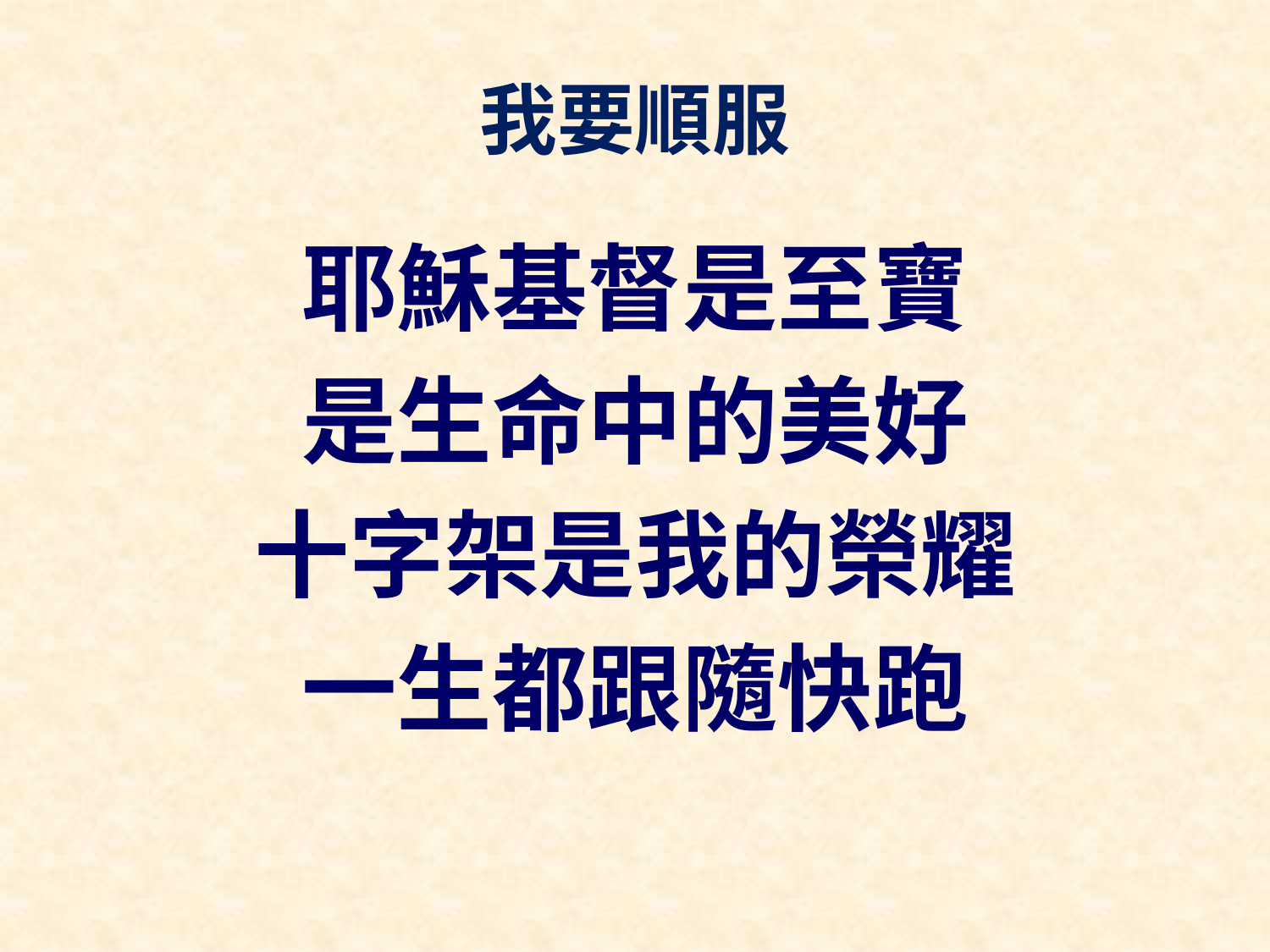

# 我要順服
耶穌基督是至寶
是生命中的美好
十字架是我的榮耀
一生都跟隨快跑